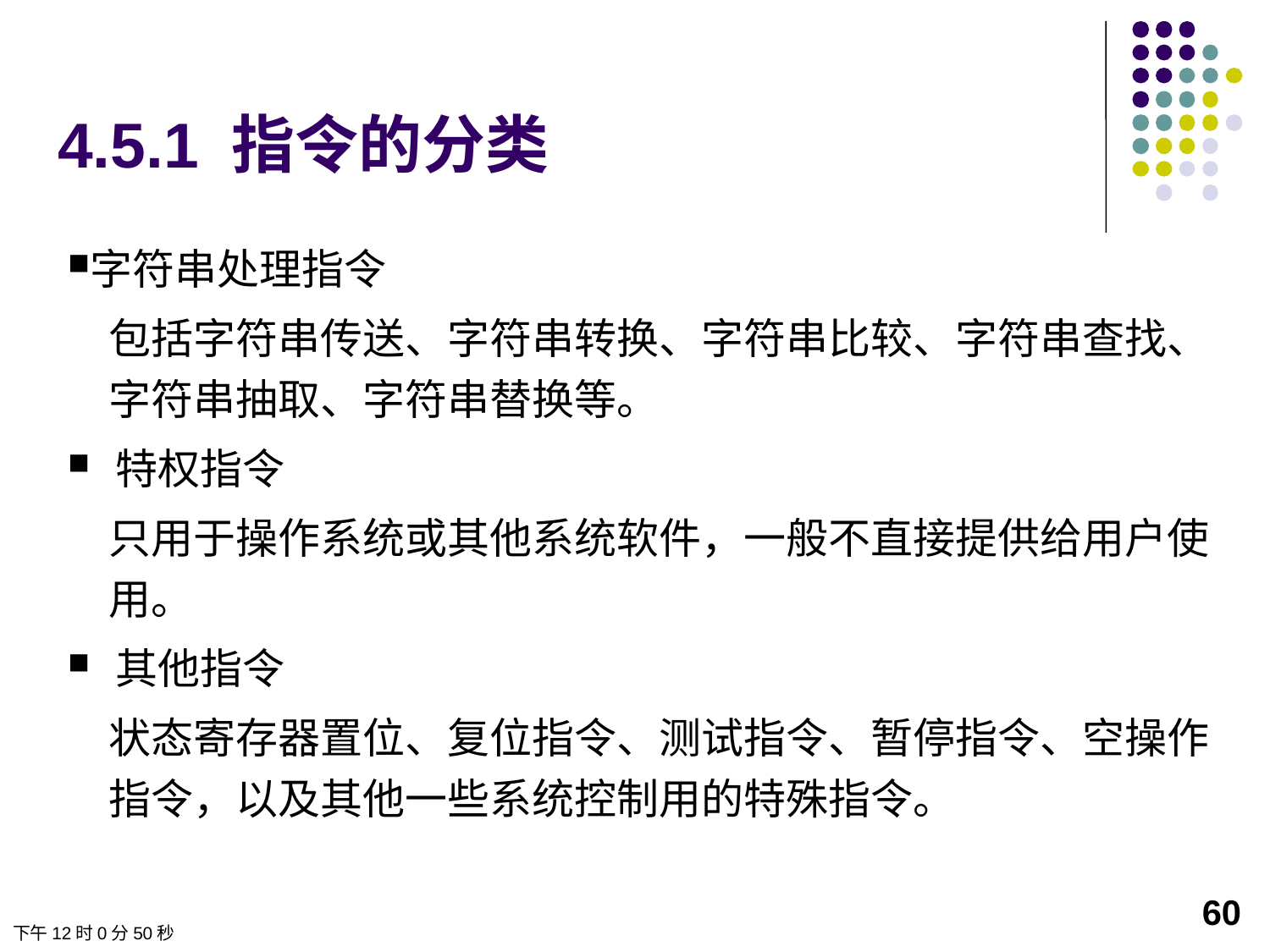

# 4.5.1 指令的分类
字符串处理指令
包括字符串传送、字符串转换、字符串比较、字符串查找、字符串抽取、字符串替换等。
特权指令
只用于操作系统或其他系统软件，一般不直接提供给用户使用。
其他指令
状态寄存器置位、复位指令、测试指令、暂停指令、空操作指令，以及其他一些系统控制用的特殊指令。
60
下午12时0分50秒